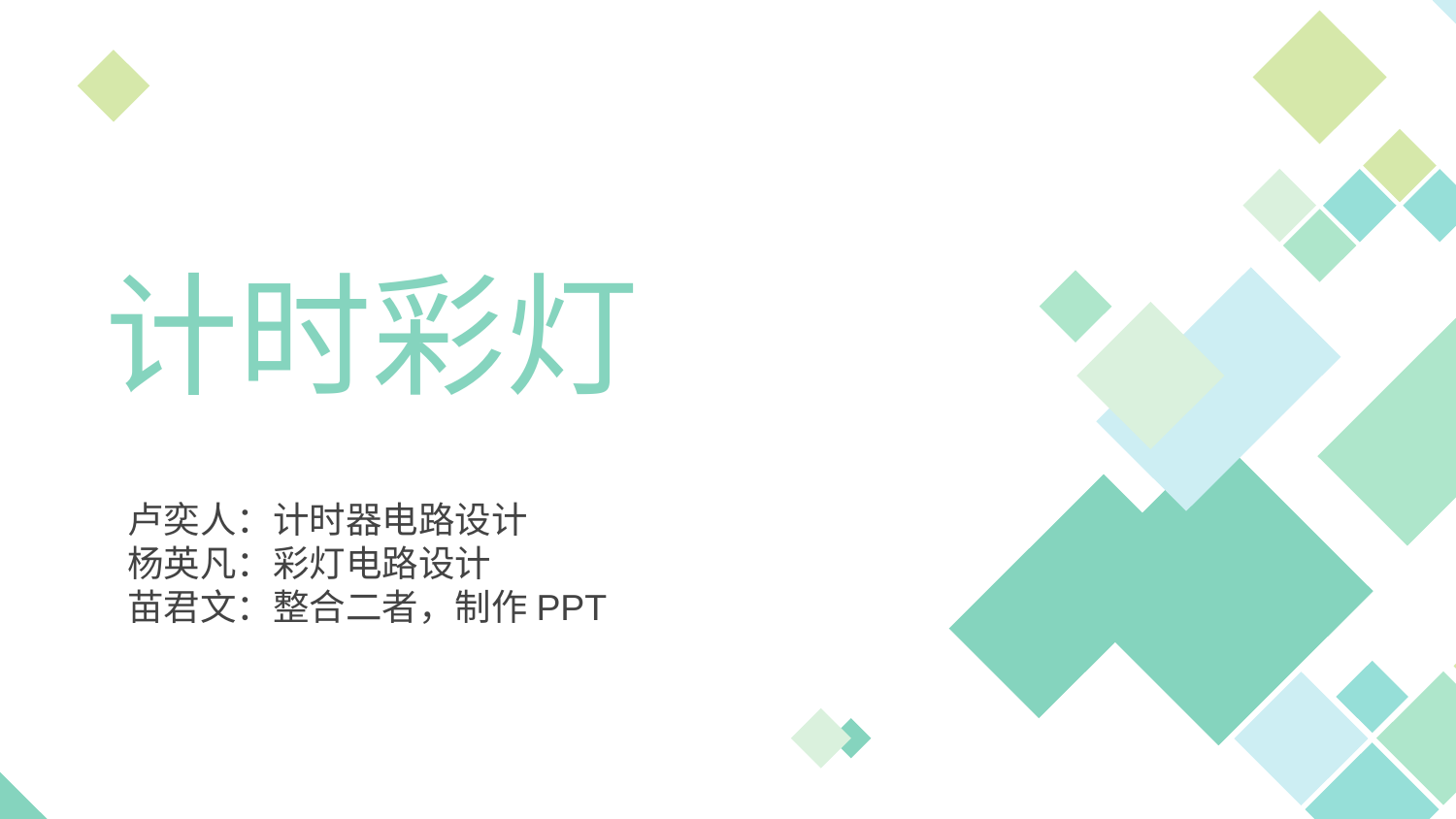

# 计时彩灯
卢奕人：计时器电路设计
杨英凡：彩灯电路设计
苗君文：整合二者，制作PPT